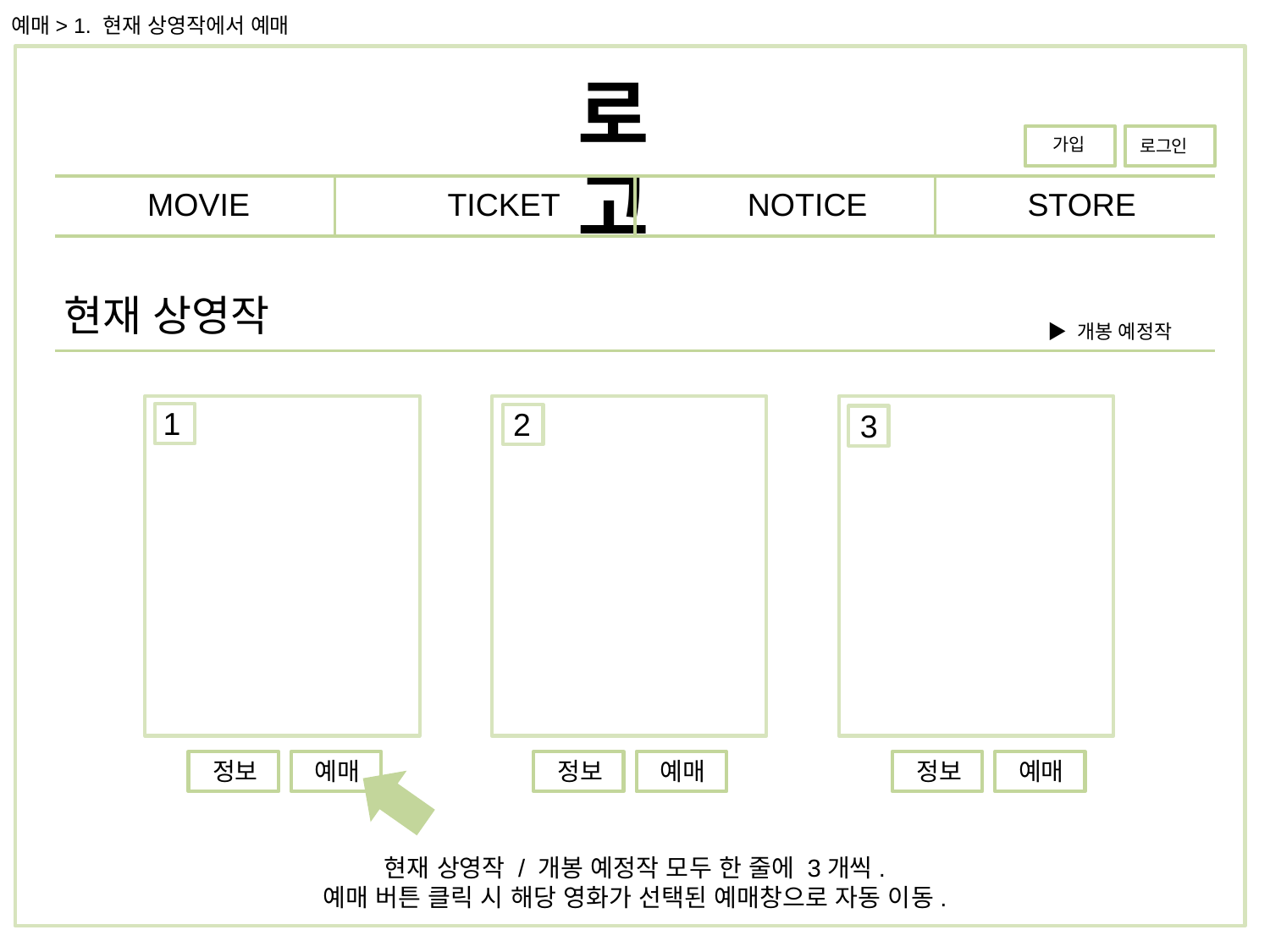

예매> 1. 현재 상영작에서 예매

로고

가입
로그인
MOVIE
TICKET
NOTICE
STORE
현재 상영작
▶ 개봉 예정작

1
2
3

정보
예매
정보
예매
정보
예매

현재 상영작 / 개봉 예정작 모두 한 줄에 3개씩.
예매 버튼 클릭 시 해당 영화가 선택된 예매창으로 자동 이동.